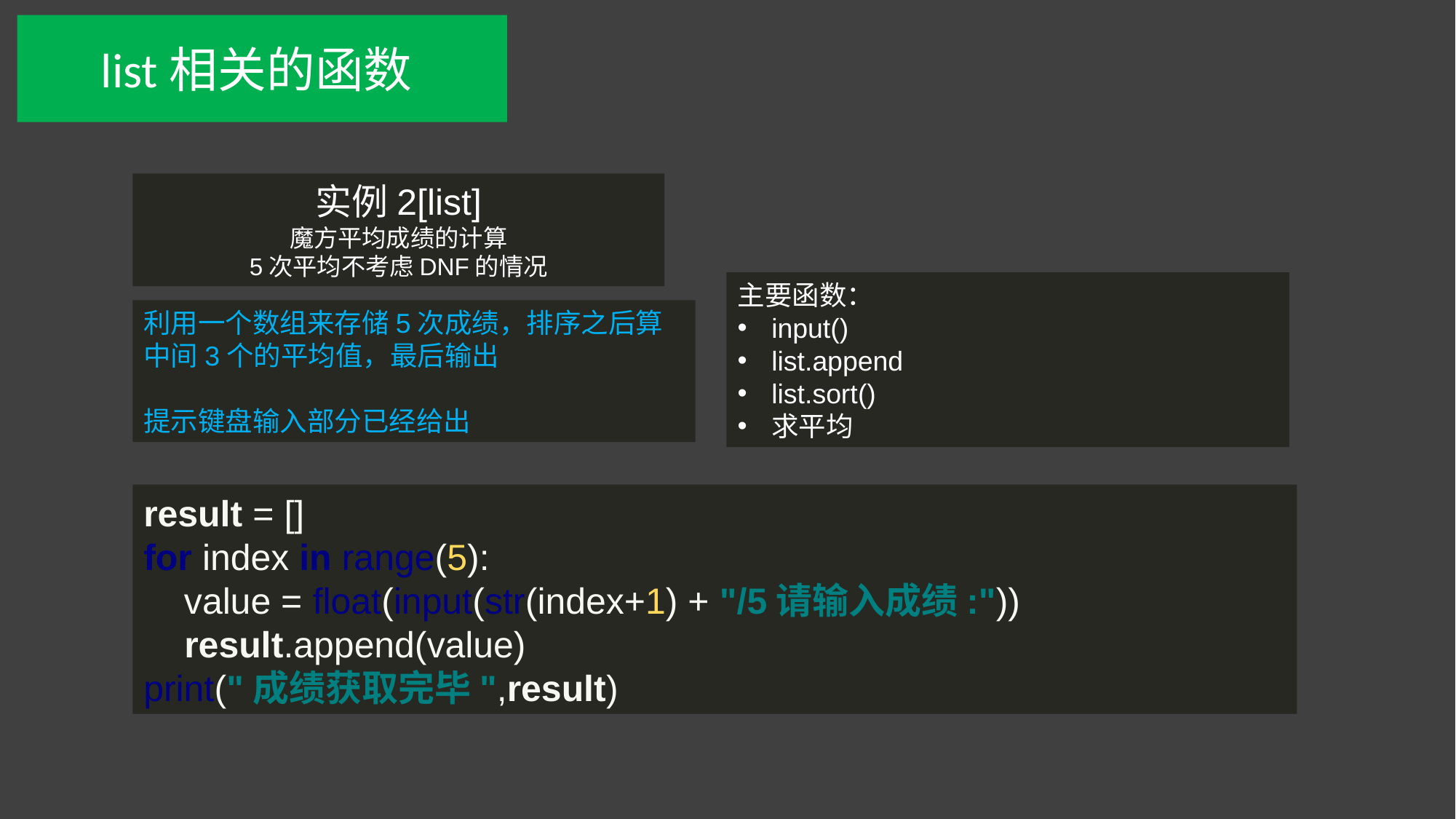

list相关的函数
实例2[list]
魔方平均成绩的计算
5次平均不考虑DNF的情况
主要函数：
input()
list.append
list.sort()
求平均
利用一个数组来存储5次成绩，排序之后算中间3个的平均值，最后输出

提示键盘输入部分已经给出
result = []
for index in range(5):
    value = float(input(str(index+1) + "/5请输入成绩:"))
    result.append(value)
print("成绩获取完毕",result)